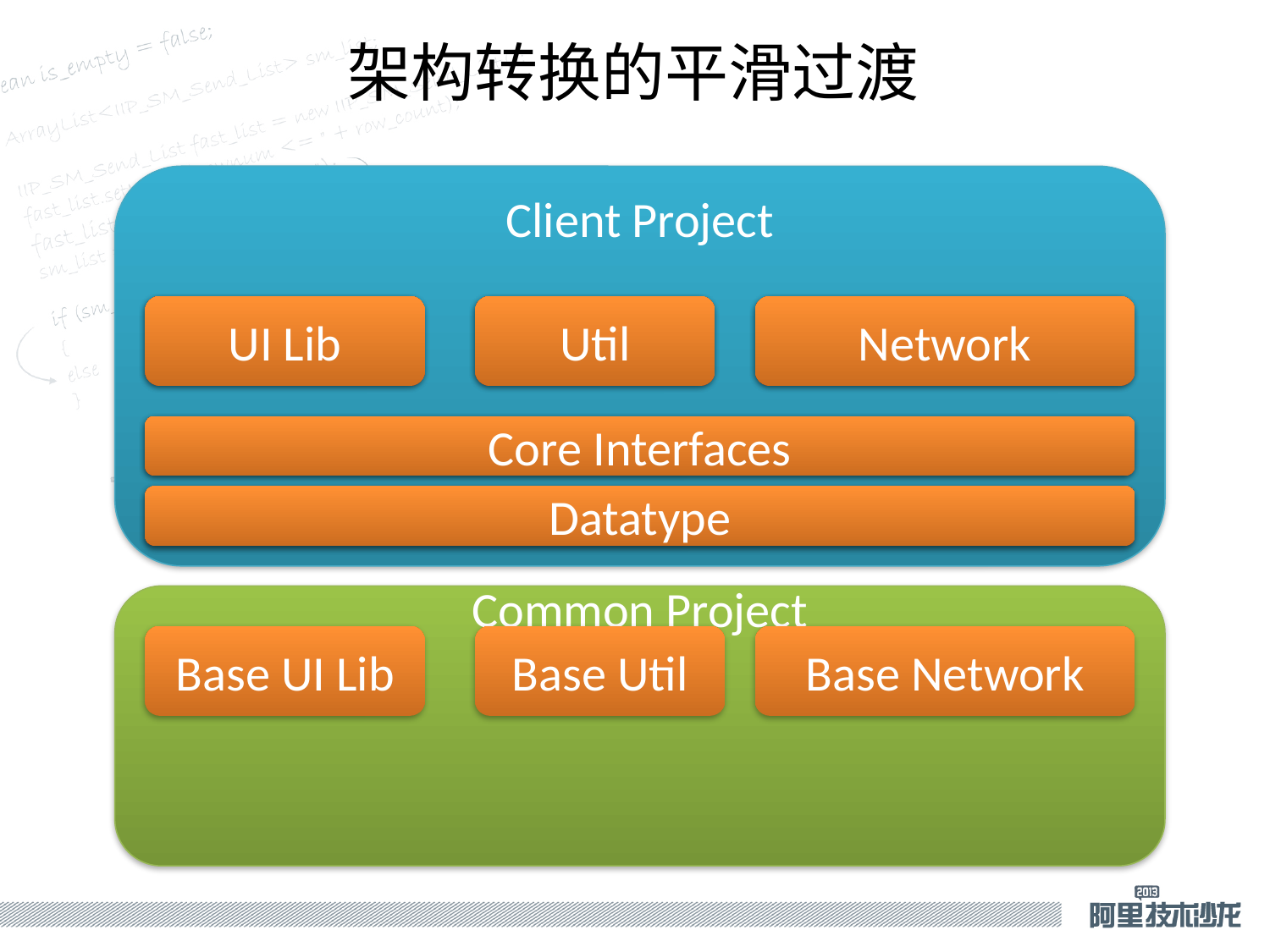

架构转换的平滑过渡
Client Project

UI Lib
UI Lib
Util
Util
Network
Network
Core Interfaces
Core Interfaces
Datatype
Datatype
Common Project

Base UI Lib
Base Util
Base Network